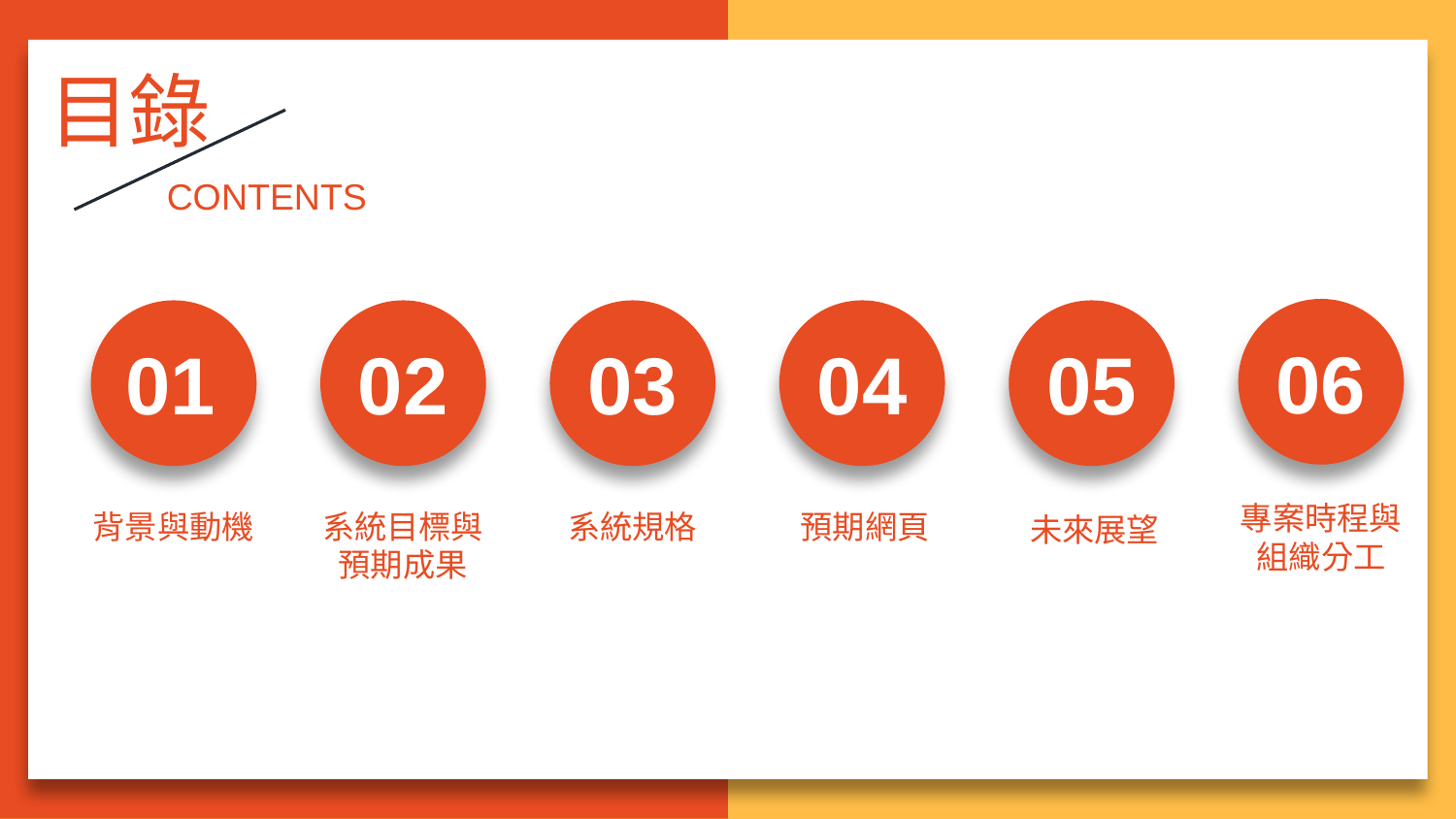

目錄
CONTENTS

06

01

02

03

04

05
專案時程與
組織分工
背景與動機
系統目標與
預期成果
系統規格
預期網頁
未來展望